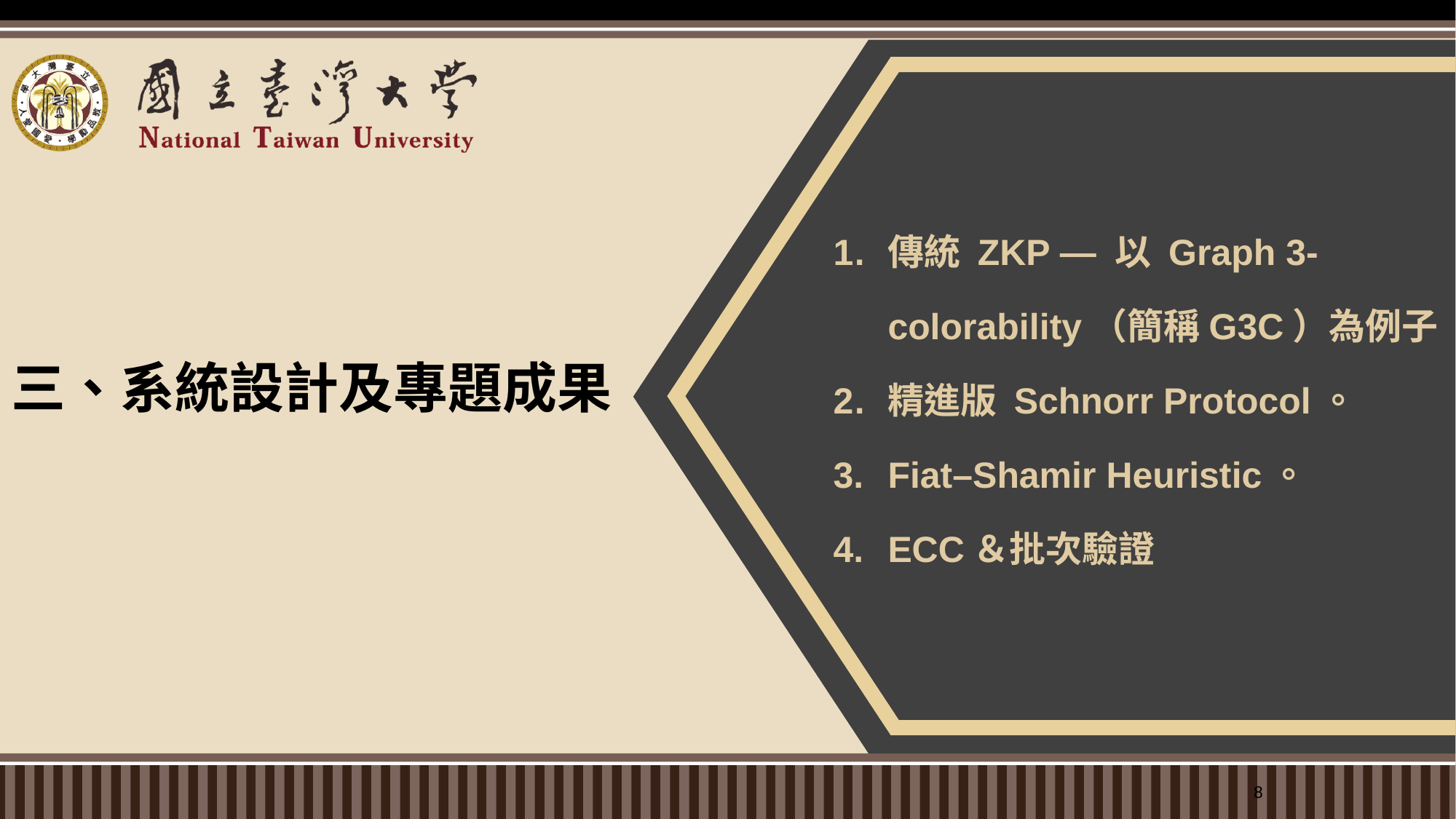

傳統 ZKP — 以 Graph 3-colorability（簡稱G3C）為例子 。
精進版 Schnorr Protocol。
Fiat–Shamir Heuristic。
ECC＆批次驗證

# 三、系統設計及專題成果
8